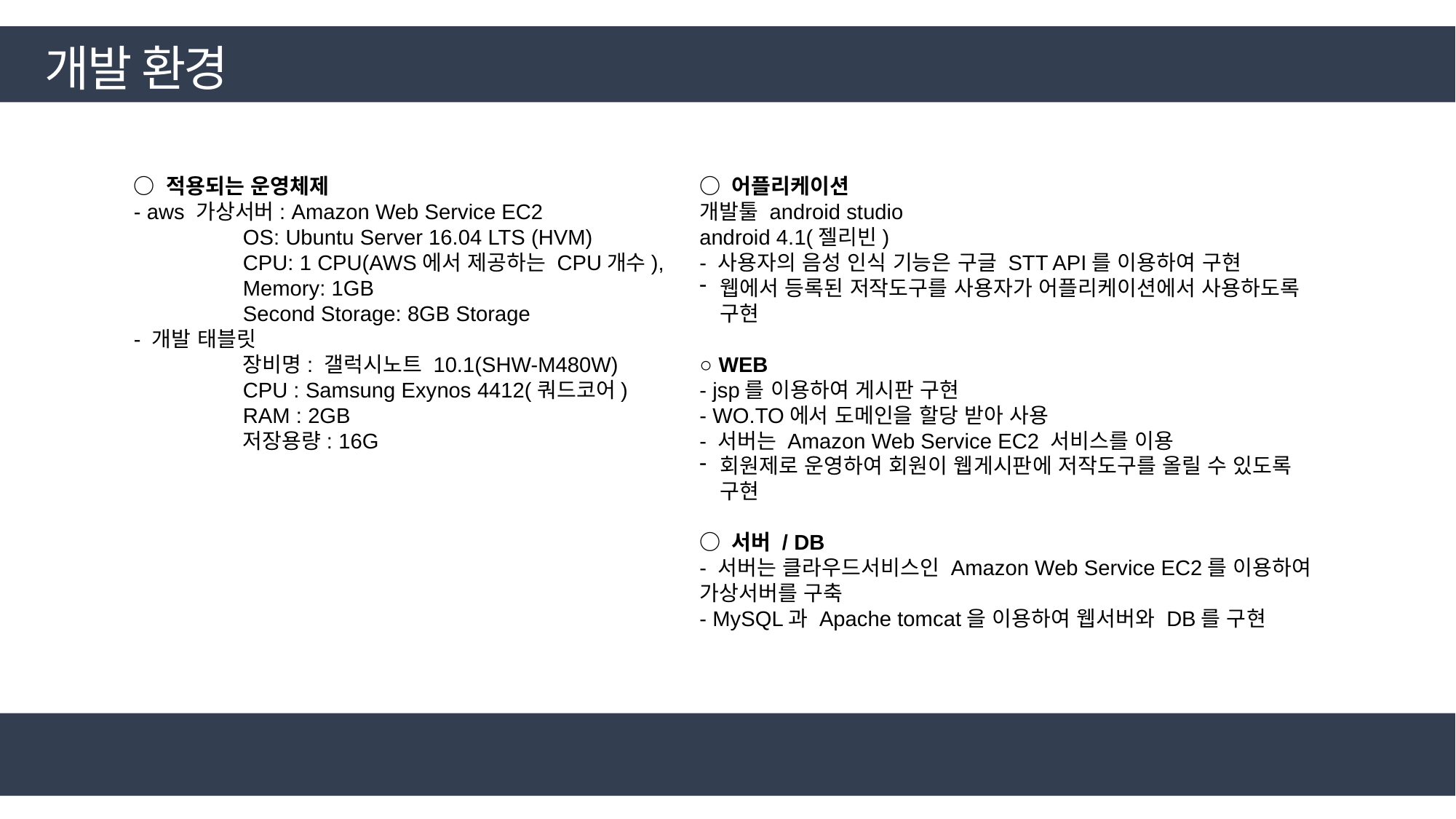

개발 환경
○ 적용되는 운영체제
- aws 가상서버: Amazon Web Service EC2
	OS: Ubuntu Server 16.04 LTS (HVM)
	CPU: 1 CPU(AWS에서 제공하는 CPU개수),
	Memory: 1GB
	Second Storage: 8GB Storage
- 개발 태블릿
	장비명: 갤럭시노트 10.1(SHW-M480W)
	CPU : Samsung Exynos 4412(쿼드코어)
	RAM : 2GB
	저장용량: 16G

○ 어플리케이션
개발툴 android studio
android 4.1(젤리빈)
- 사용자의 음성 인식 기능은 구글 STT API를 이용하여 구현
웹에서 등록된 저작도구를 사용자가 어플리케이션에서 사용하도록 구현

○ WEB
- jsp를 이용하여 게시판 구현
- WO.TO에서 도메인을 할당 받아 사용
- 서버는 Amazon Web Service EC2 서비스를 이용
회원제로 운영하여 회원이 웹게시판에 저작도구를 올릴 수 있도록 구현

○ 서버 / DB
- 서버는 클라우드서비스인 Amazon Web Service EC2를 이용하여 가상서버를 구축
- MySQL과 Apache tomcat을 이용하여 웹서버와 DB를 구현